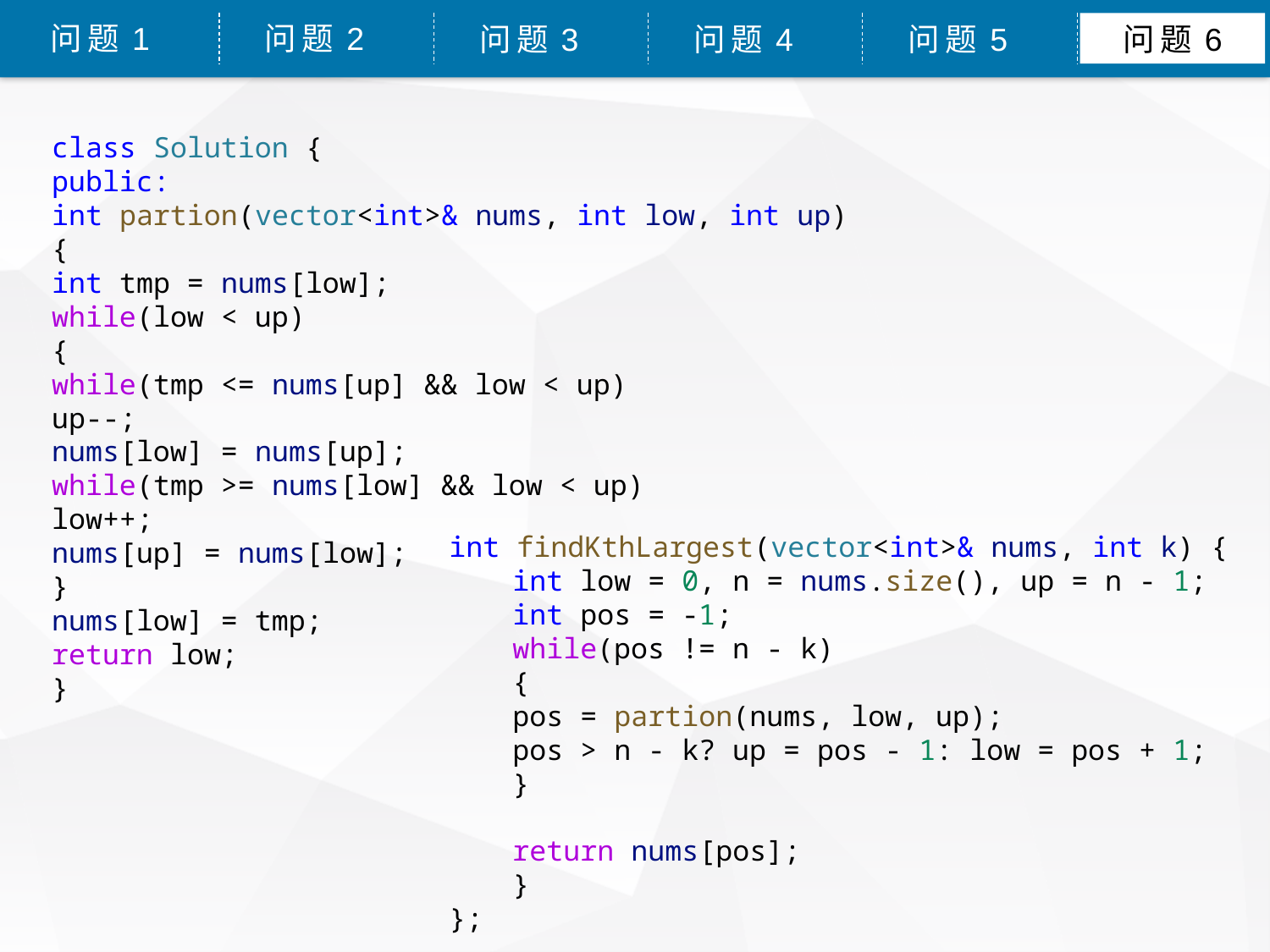

问题1
问题2
问题3
问题4
问题5
问题6
class Solution {
public:
int partion(vector<int>& nums, int low, int up)
{
int tmp = nums[low];
while(low < up)
{
while(tmp <= nums[up] && low < up)
up--;
nums[low] = nums[up];
while(tmp >= nums[low] && low < up)
low++;
nums[up] = nums[low];
}
nums[low] = tmp;
return low;
}

int findKthLargest(vector<int>& nums, int k) {
int low = 0, n = nums.size(), up = n - 1;
int pos = -1;
while(pos != n - k)
{
pos = partion(nums, low, up);
pos > n - k? up = pos - 1: low = pos + 1;
}
return nums[pos];
}
};